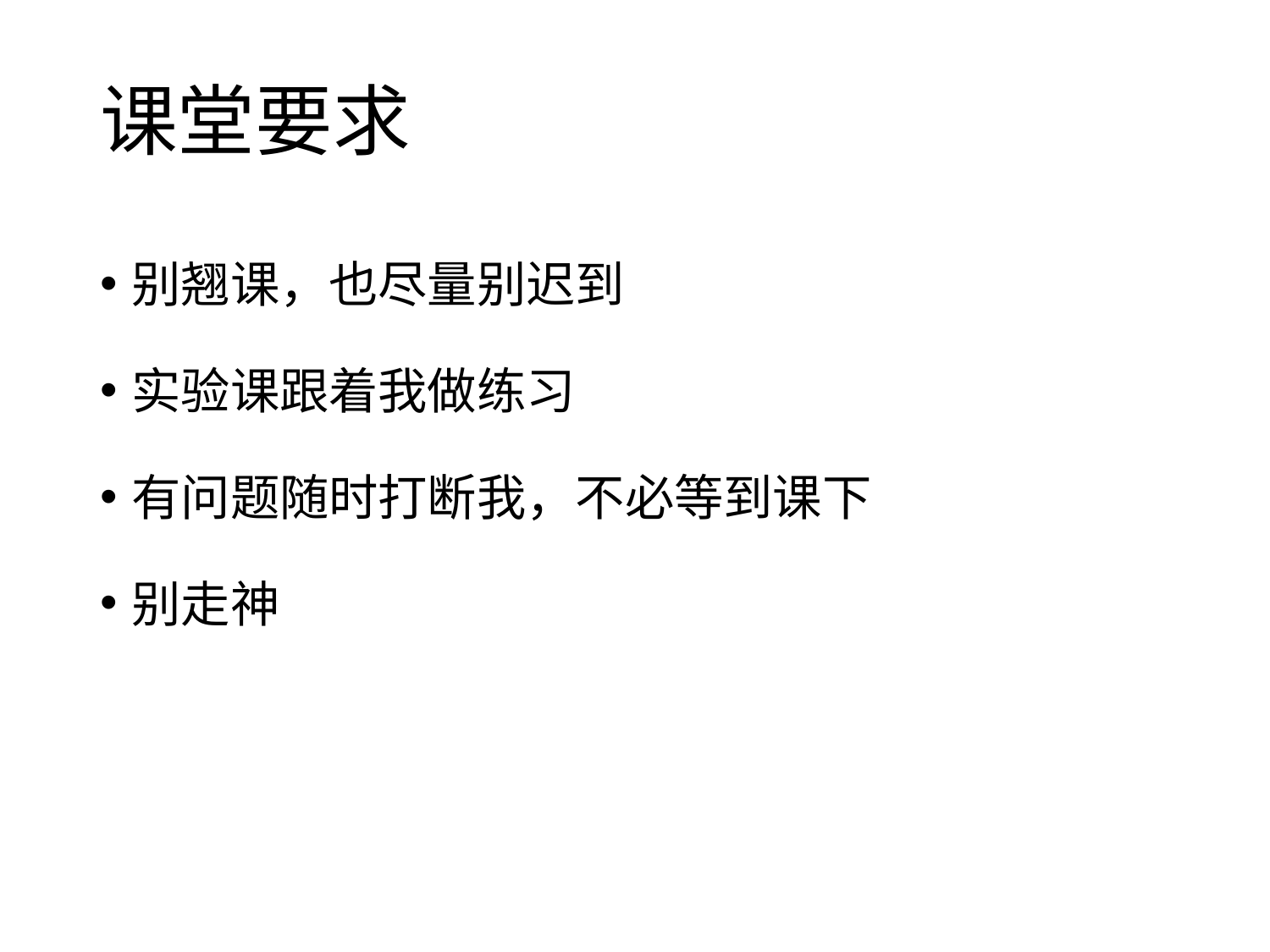

# 课堂要求
别翘课，也尽量别迟到
实验课跟着我做练习
有问题随时打断我，不必等到课下
别走神